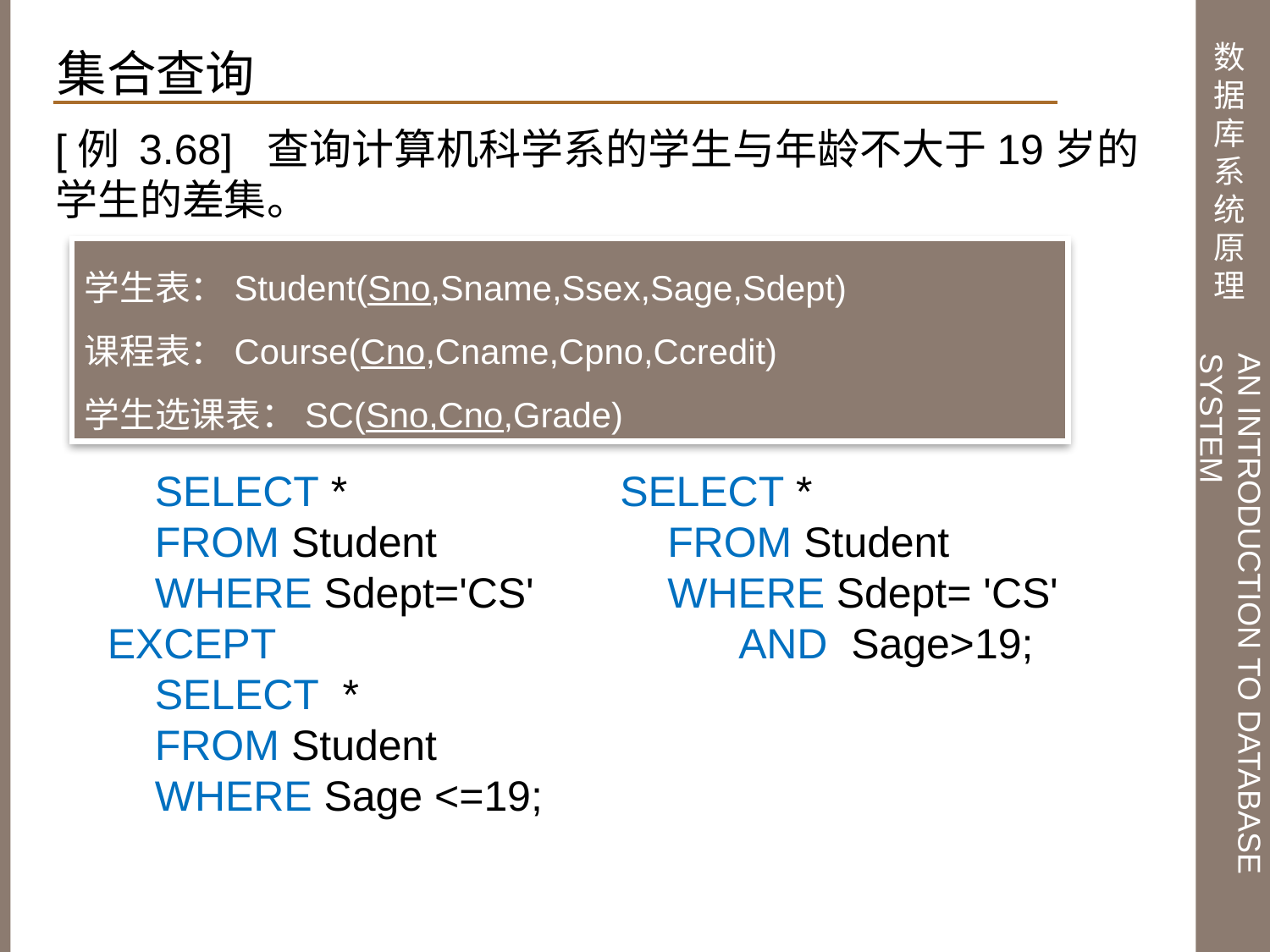

集合查询
[例 3.68]  查询计算机科学系的学生与年龄不大于19岁的学生的差集。

学生表：Student(Sno,Sname,Ssex,Sage,Sdept)
课程表：Course(Cno,Cname,Cpno,Ccredit)
学生选课表：SC(Sno,Cno,Grade)
    SELECT *
        FROM Student
        WHERE Sdept= 'CS'
              AND  Sage>19;
    SELECT *
    FROM Student
    WHERE Sdept='CS'
EXCEPT
    SELECT  *
    FROM Student
    WHERE Sage <=19;